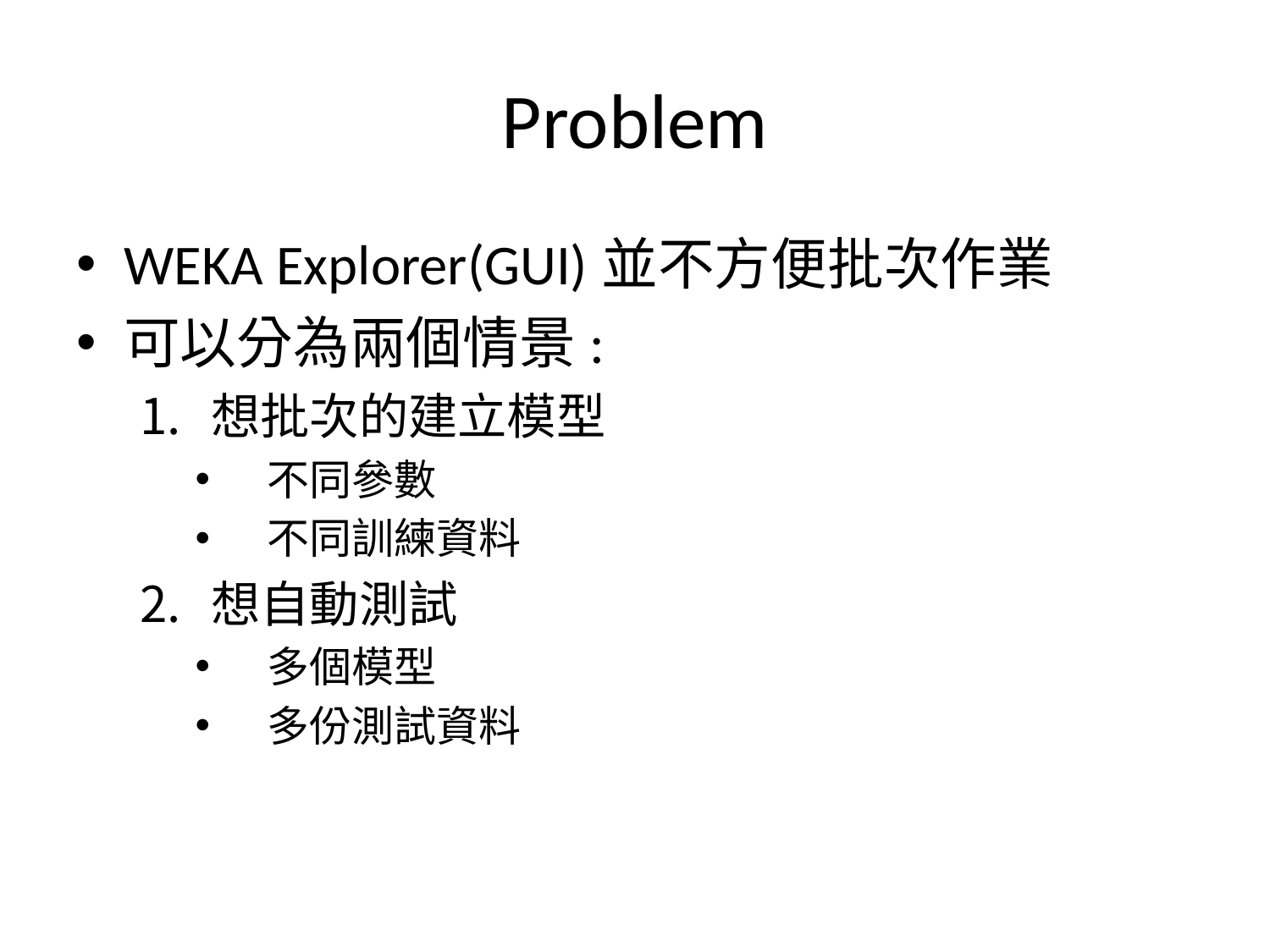

# Problem
WEKA Explorer(GUI)並不方便批次作業
可以分為兩個情景:
想批次的建立模型
不同參數
不同訓練資料
想自動測試
多個模型
多份測試資料